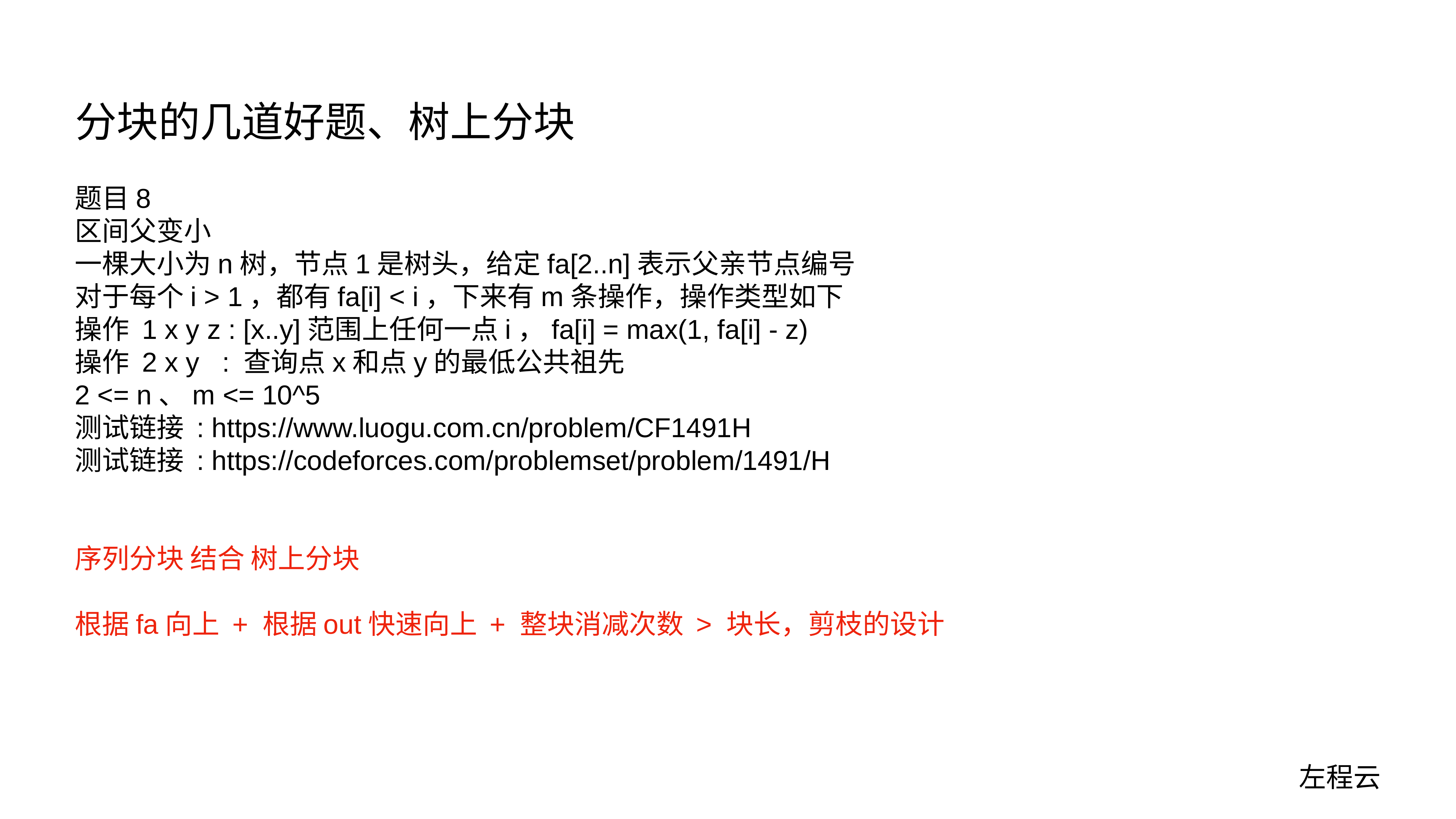

# 分块的几道好题、树上分块
题目8
区间父变小
一棵大小为n树，节点1是树头，给定fa[2..n]表示父亲节点编号
对于每个i > 1，都有fa[i] < i，下来有m条操作，操作类型如下
操作 1 x y z : [x..y]范围上任何一点i，fa[i] = max(1, fa[i] - z)
操作 2 x y   : 查询点x和点y的最低公共祖先
2 <= n、m <= 10^5
测试链接 : https://www.luogu.com.cn/problem/CF1491H
测试链接 : https://codeforces.com/problemset/problem/1491/H

序列分块 结合 树上分块

根据fa向上 + 根据out快速向上 + 整块消减次数 > 块长，剪枝的设计
左程云